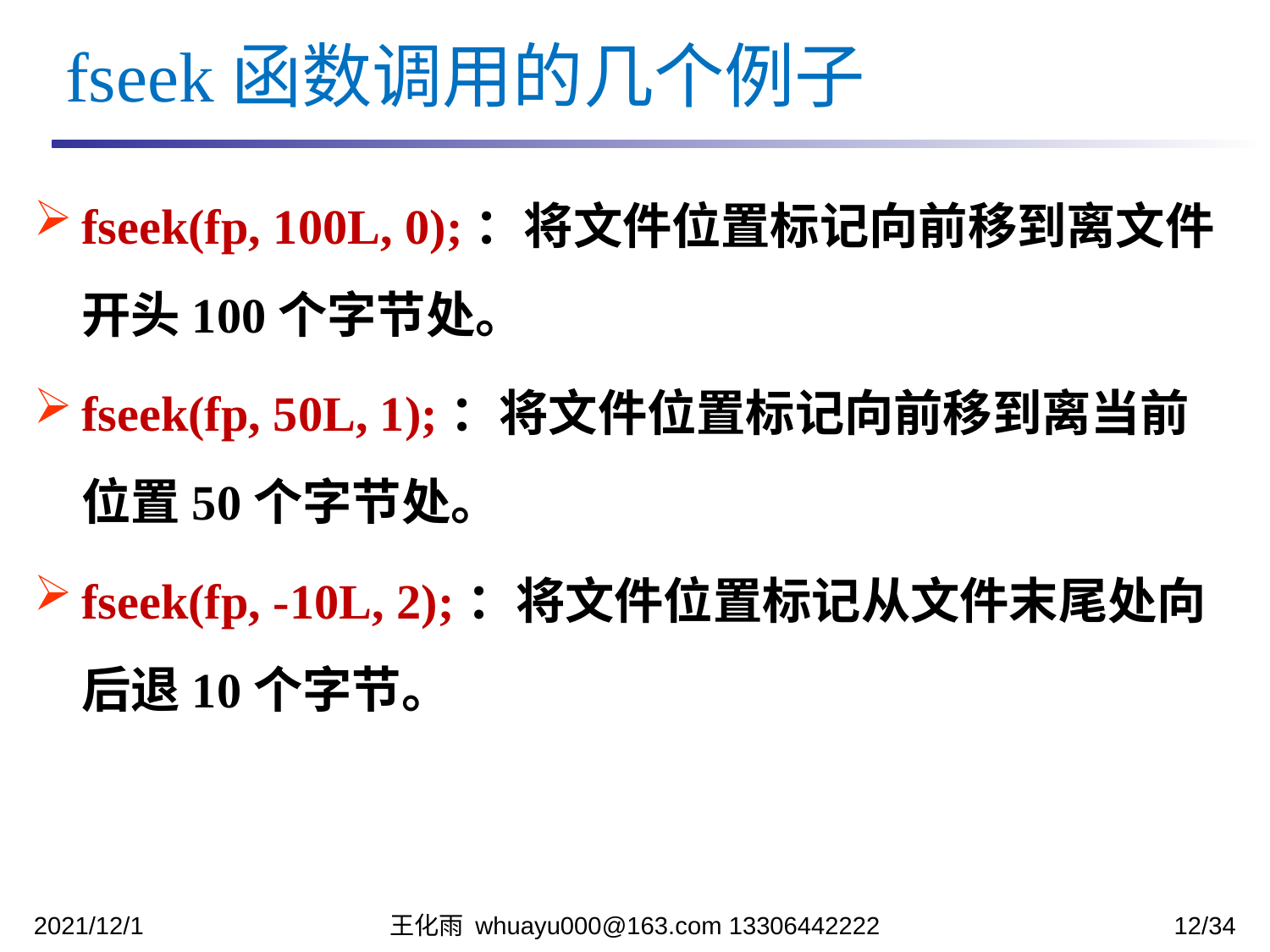

fseek函数调用的几个例子
fseek(fp, 100L, 0);：将文件位置标记向前移到离文件开头100个字节处。
fseek(fp, 50L, 1);：将文件位置标记向前移到离当前位置50个字节处。
fseek(fp, -10L, 2);：将文件位置标记从文件末尾处向后退10个字节。

2021/12/1
王化雨 whuayu000@163.com 13306442222
12/34